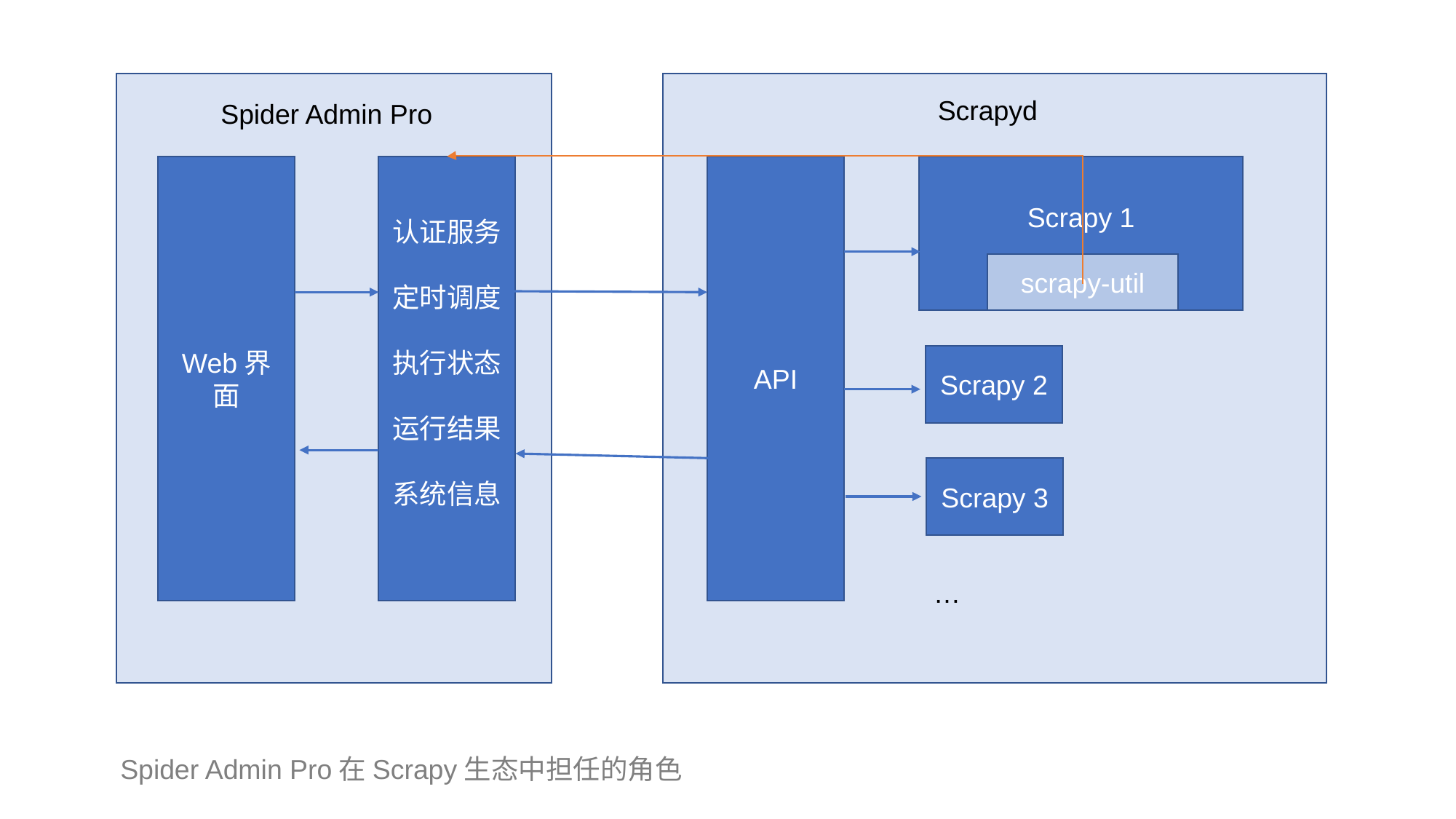

Scrapyd
Spider Admin Pro
Scrapy 1

Web界面

认证服务

定时调度

执行状态

运行结果

系统信息

API
scrapy-util
Scrapy 2
Scrapy 3
…
Spider Admin Pro在Scrapy生态中担任的角色